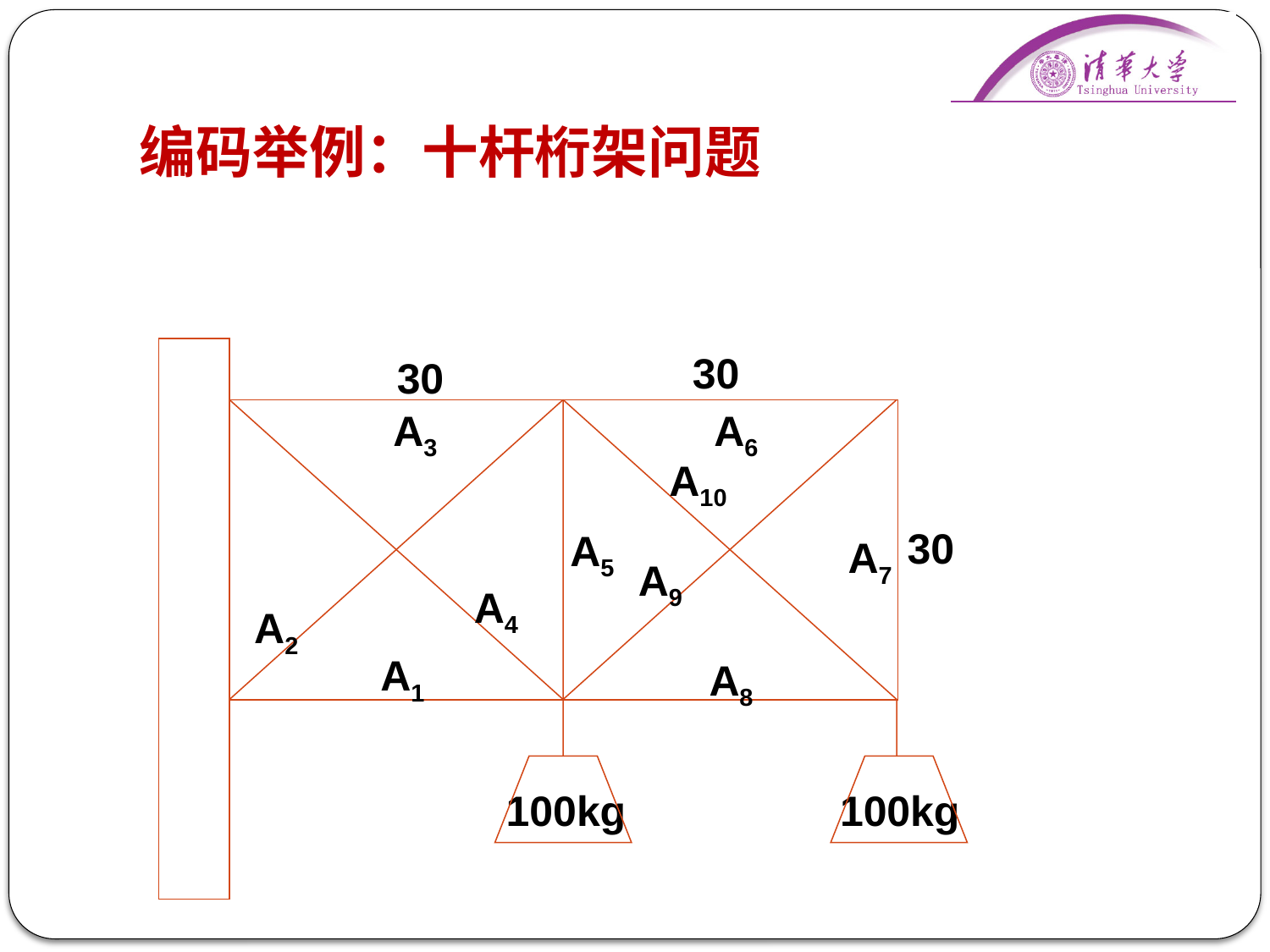

# 编码举例：十杆桁架问题

30
30
A3
A6

A10
30
A5
A7
A9
A4
A2
A1
A8

100kg
100kg